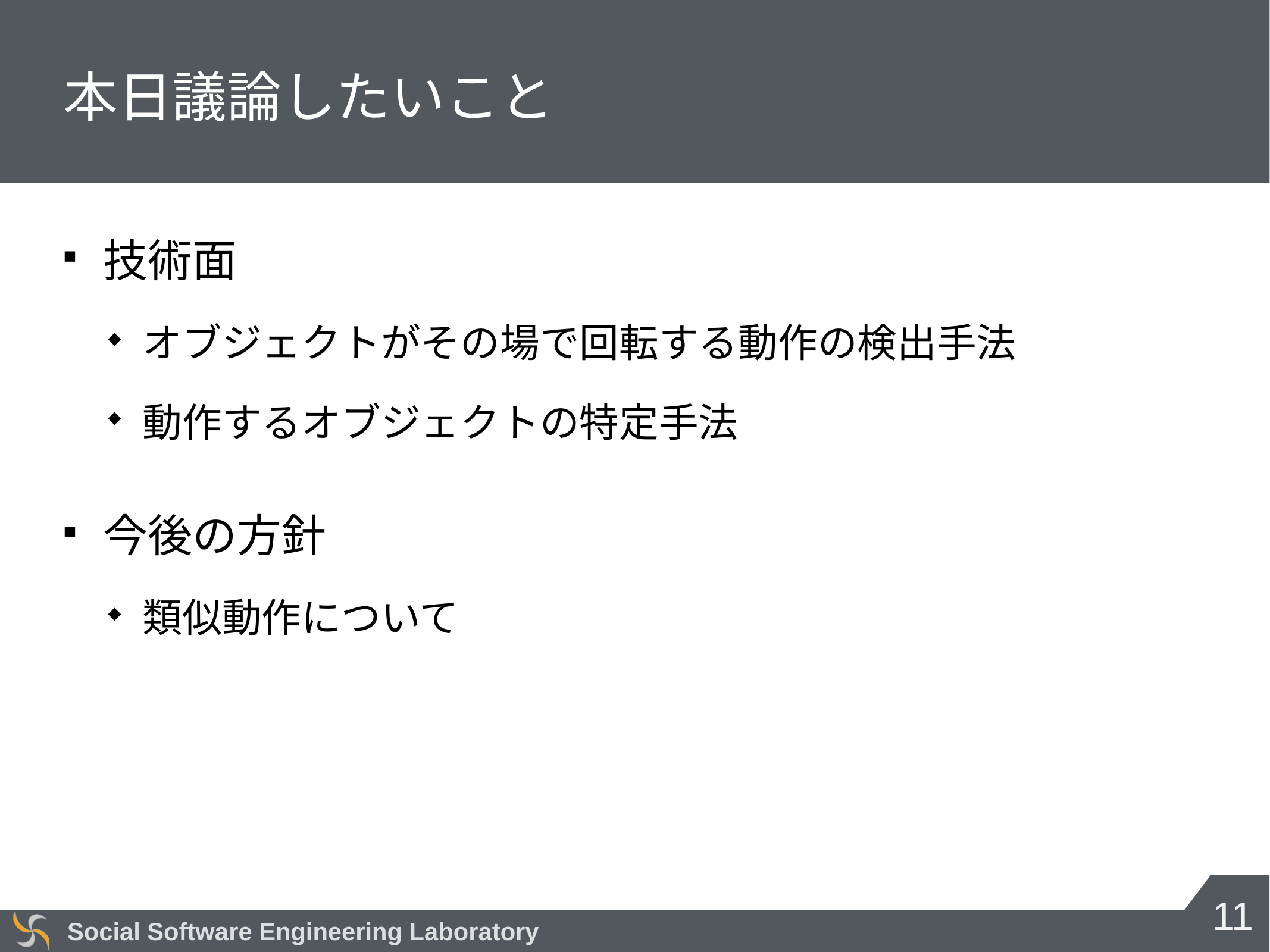

# 本日議論したいこと
技術面
オブジェクトがその場で回転する動作の検出手法
動作するオブジェクトの特定手法
今後の方針
類似動作について
11